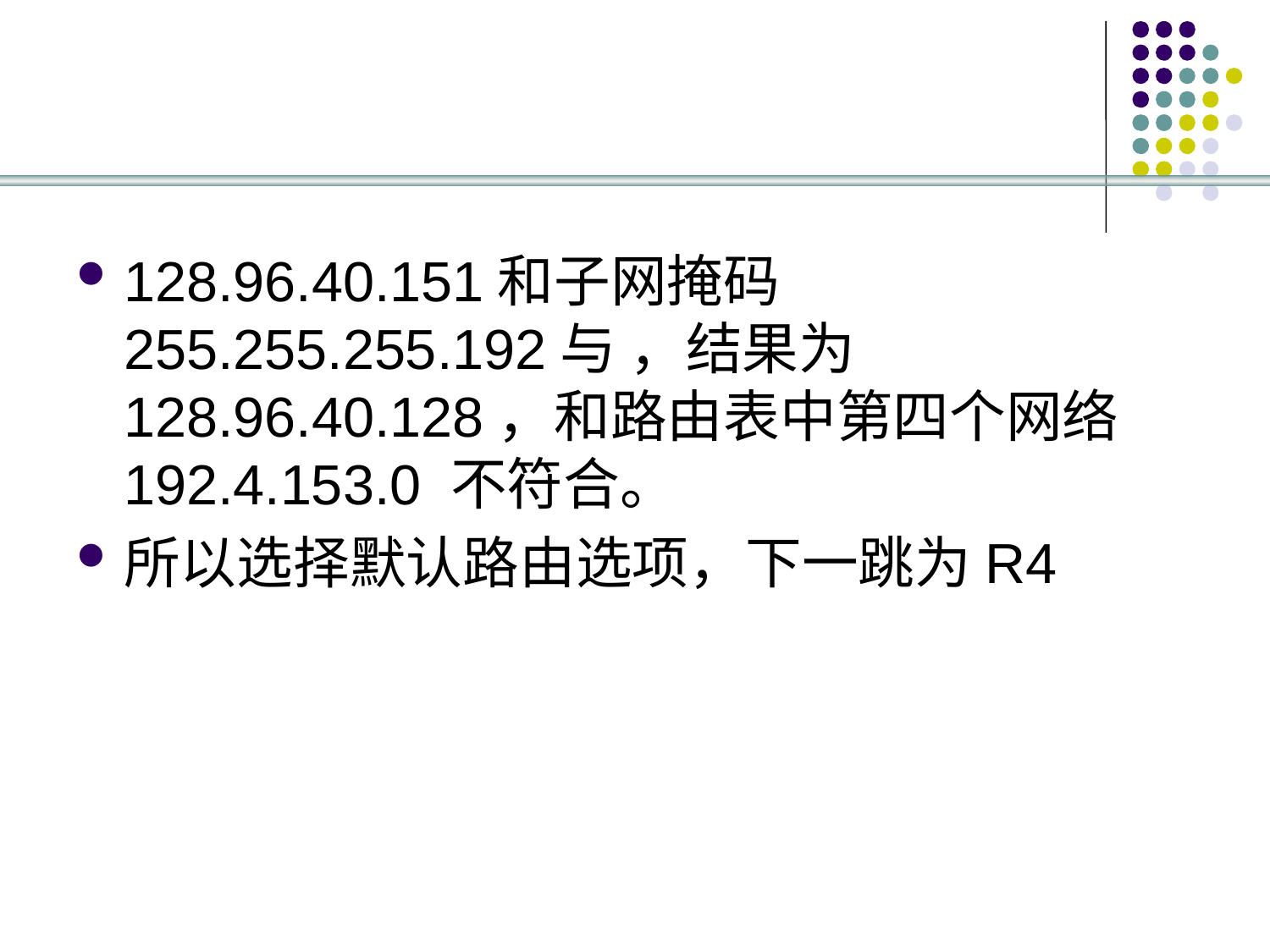

#
128.96.40.151和子网掩码255.255.255.192与 ，结果为 128.96.40.128，和路由表中第四个网络192.4.153.0 不符合。
所以选择默认路由选项，下一跳为R4